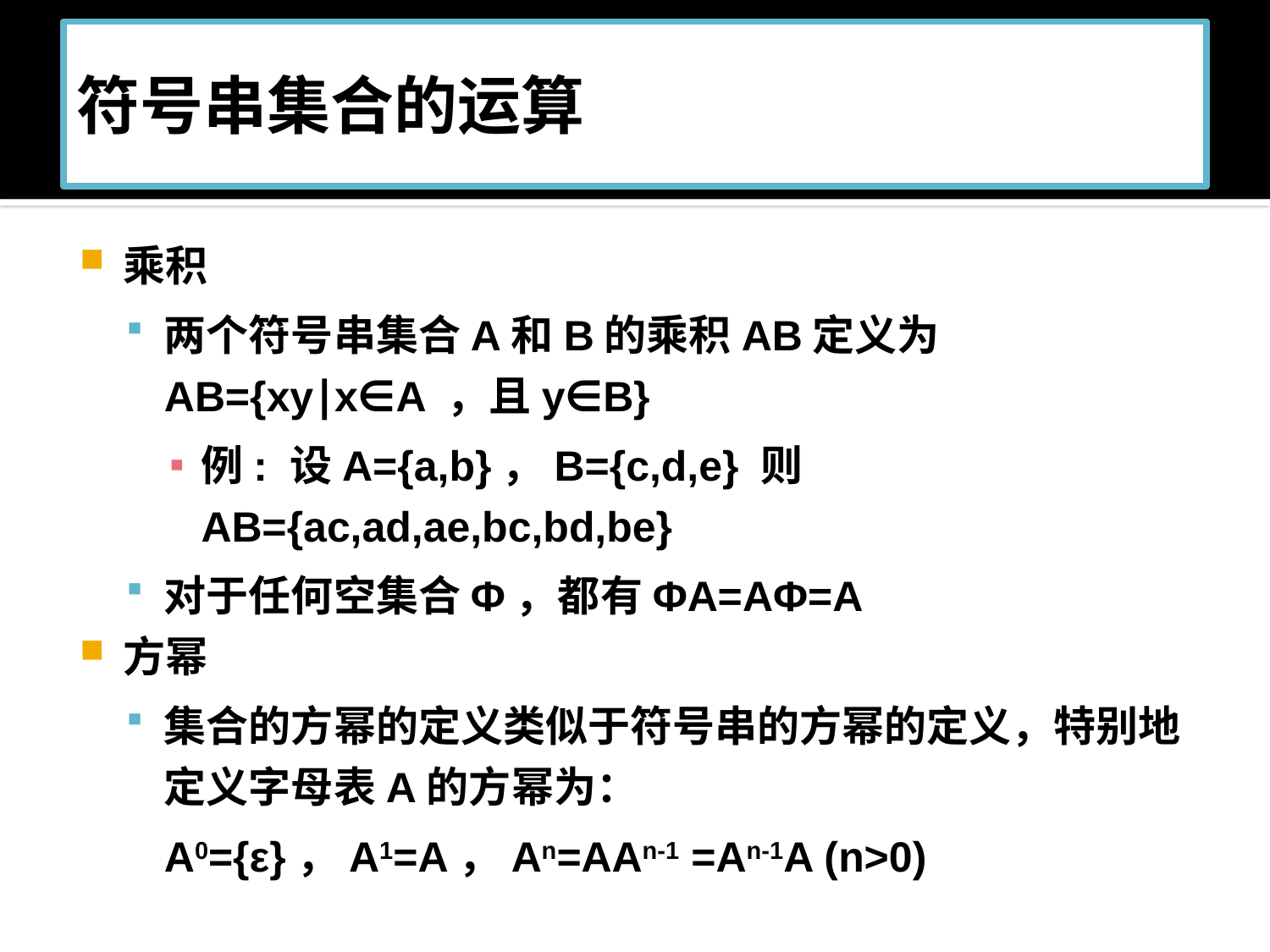

# 符号串集合的运算
乘积
两个符号串集合A和B的乘积AB定义为AB={xy∣x∈A ，且y∈B}
例: 设A={a,b}，B={c,d,e} 则AB={ac,ad,ae,bc,bd,be}
对于任何空集合Φ，都有ΦA=AΦ=A
方幂
集合的方幂的定义类似于符号串的方幂的定义，特别地定义字母表A的方幂为：
	A0={ε}，A1=A，An=AAn-1 =An-1A (n>0)